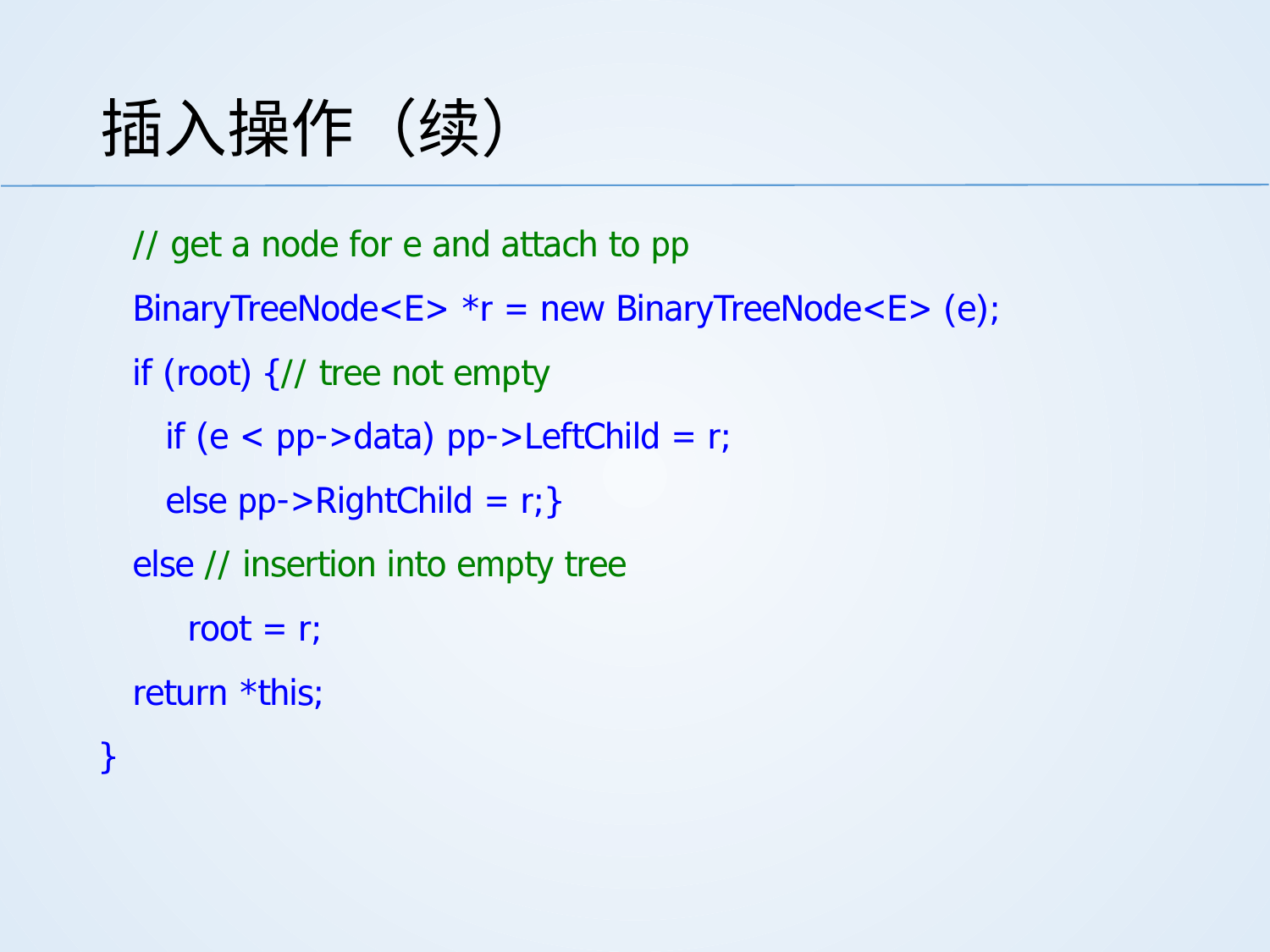

# 插入操作（续）
   // get a node for e and attach to pp
   BinaryTreeNode<E> *r = new BinaryTreeNode<E> (e);
   if (root) {// tree not empty
      if (e < pp->data) pp->LeftChild = r;
      else pp->RightChild = r;}
   else // insertion into empty tree
        root = r;
   return *this;
}
20